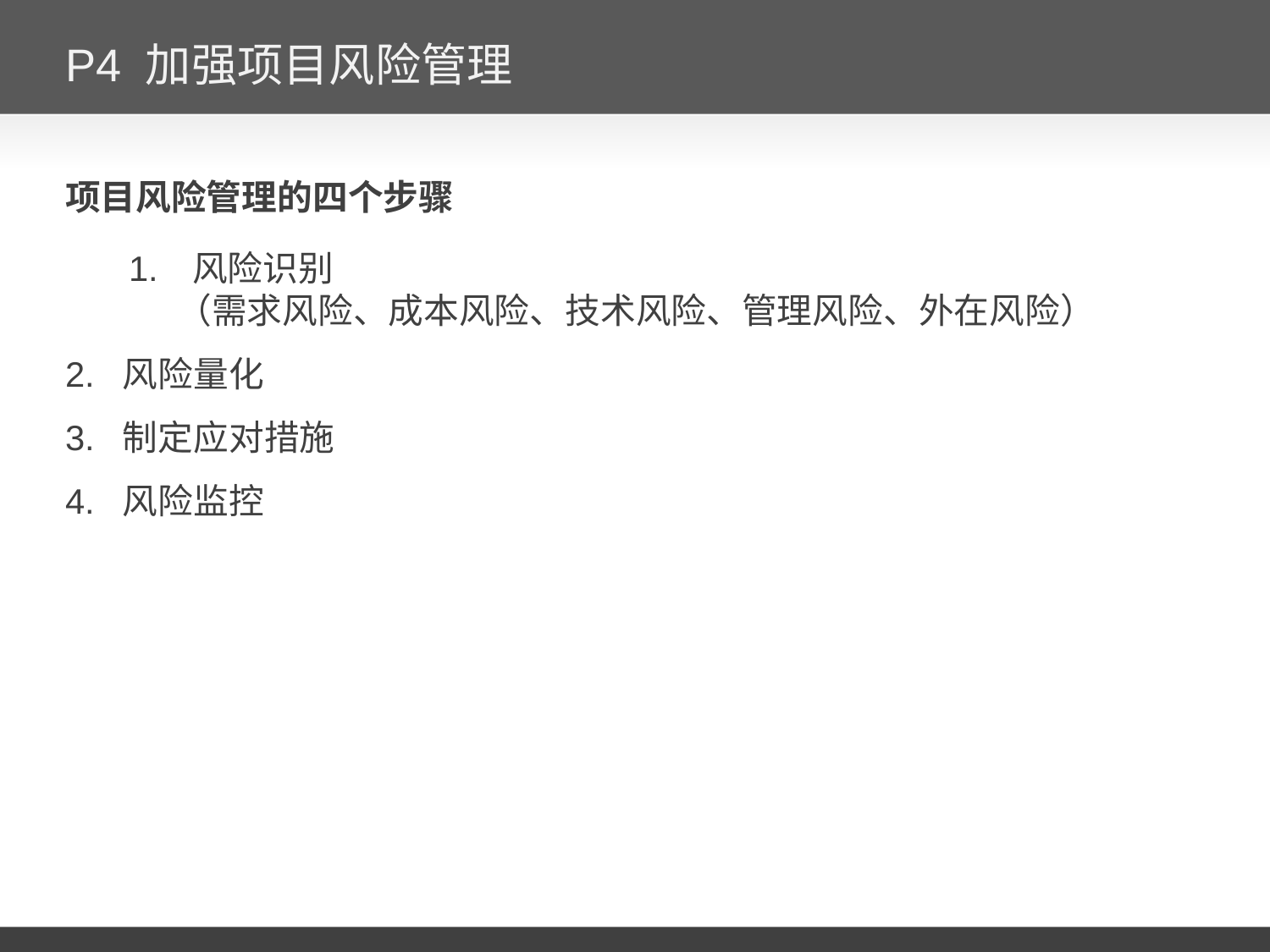

# P4 加强项目风险管理
项目风险管理的四个步骤
风险识别
     （需求风险、成本风险、技术风险、管理风险、外在风险）
2.  风险量化
3.  制定应对措施
4.  风险监控